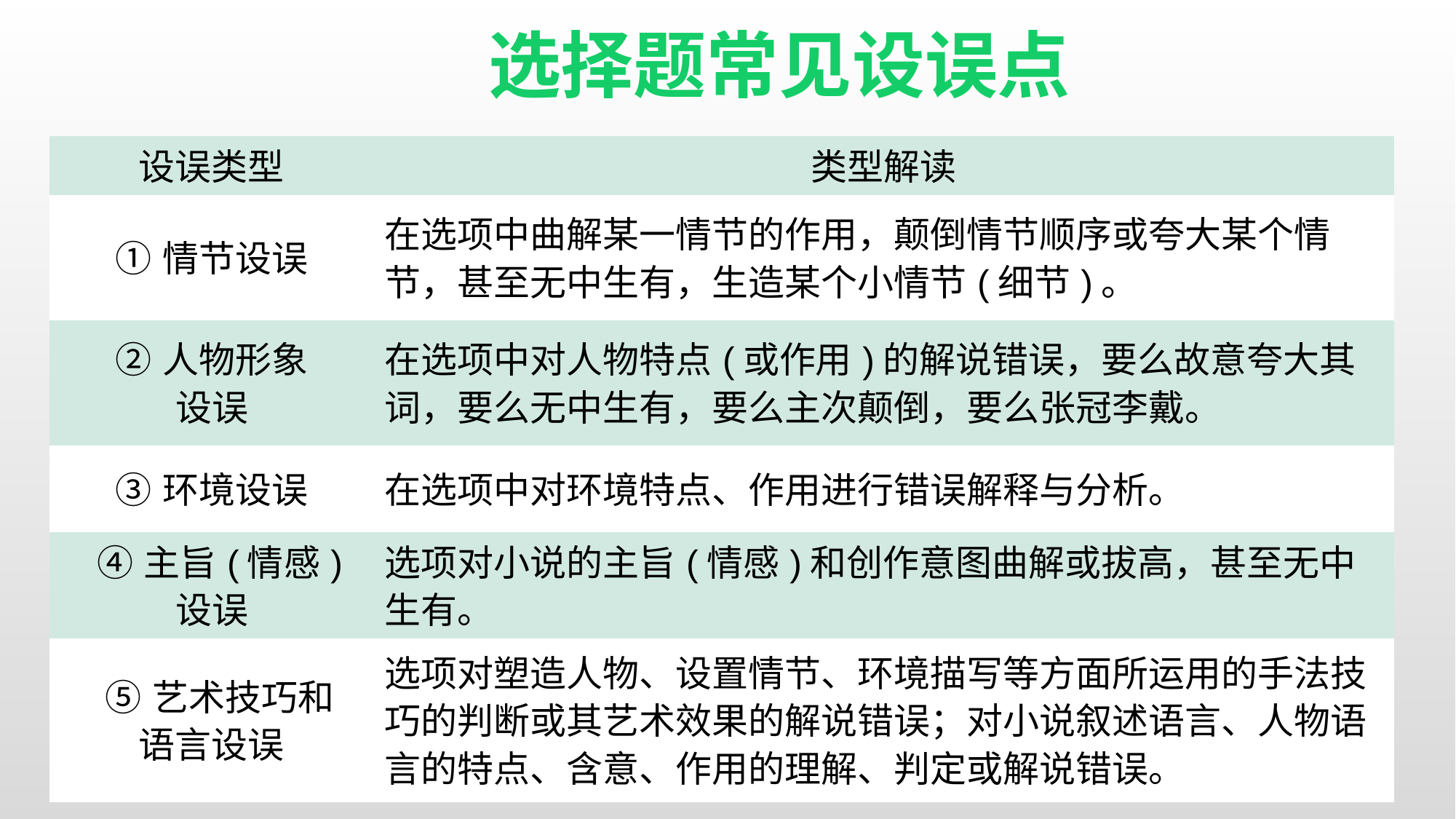

选择题常见设误点

| 设误类型 | 类型解读 |
| --- | --- |
| ①情节设误 | 在选项中曲解某一情节的作用，颠倒情节顺序或夸大某个情节，甚至无中生有，生造某个小情节(细节)。 |
| ②人物形象 设误 | 在选项中对人物特点(或作用)的解说错误，要么故意夸大其词，要么无中生有，要么主次颠倒，要么张冠李戴。 |
| ③环境设误 | 在选项中对环境特点、作用进行错误解释与分析。 |
| ④主旨(情感) 设误 | 选项对小说的主旨(情感)和创作意图曲解或拔高，甚至无中生有。 |
| ⑤艺术技巧和 语言设误 | 选项对塑造人物、设置情节、环境描写等方面所运用的手法技巧的判断或其艺术效果的解说错误；对小说叙述语言、人物语言的特点、含意、作用的理解、判定或解说错误。 |